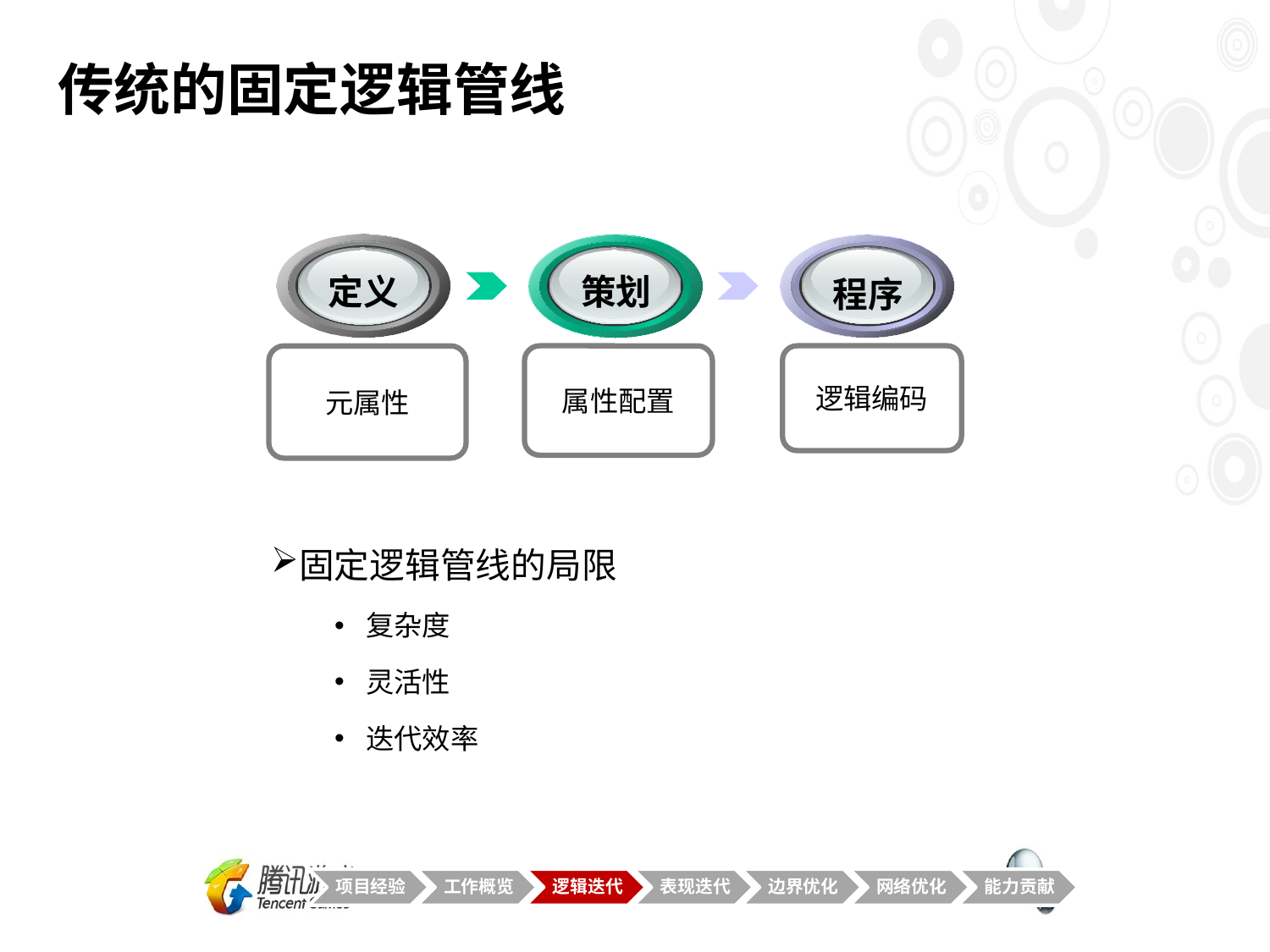

# 传统的固定逻辑管线

定义
策划
程序

元属性
属性配置
逻辑编码
固定逻辑管线的局限
复杂度
灵活性
迭代效率
项目经验
工作概览
逻辑迭代
表现迭代
边界优化
网络优化
能力贡献